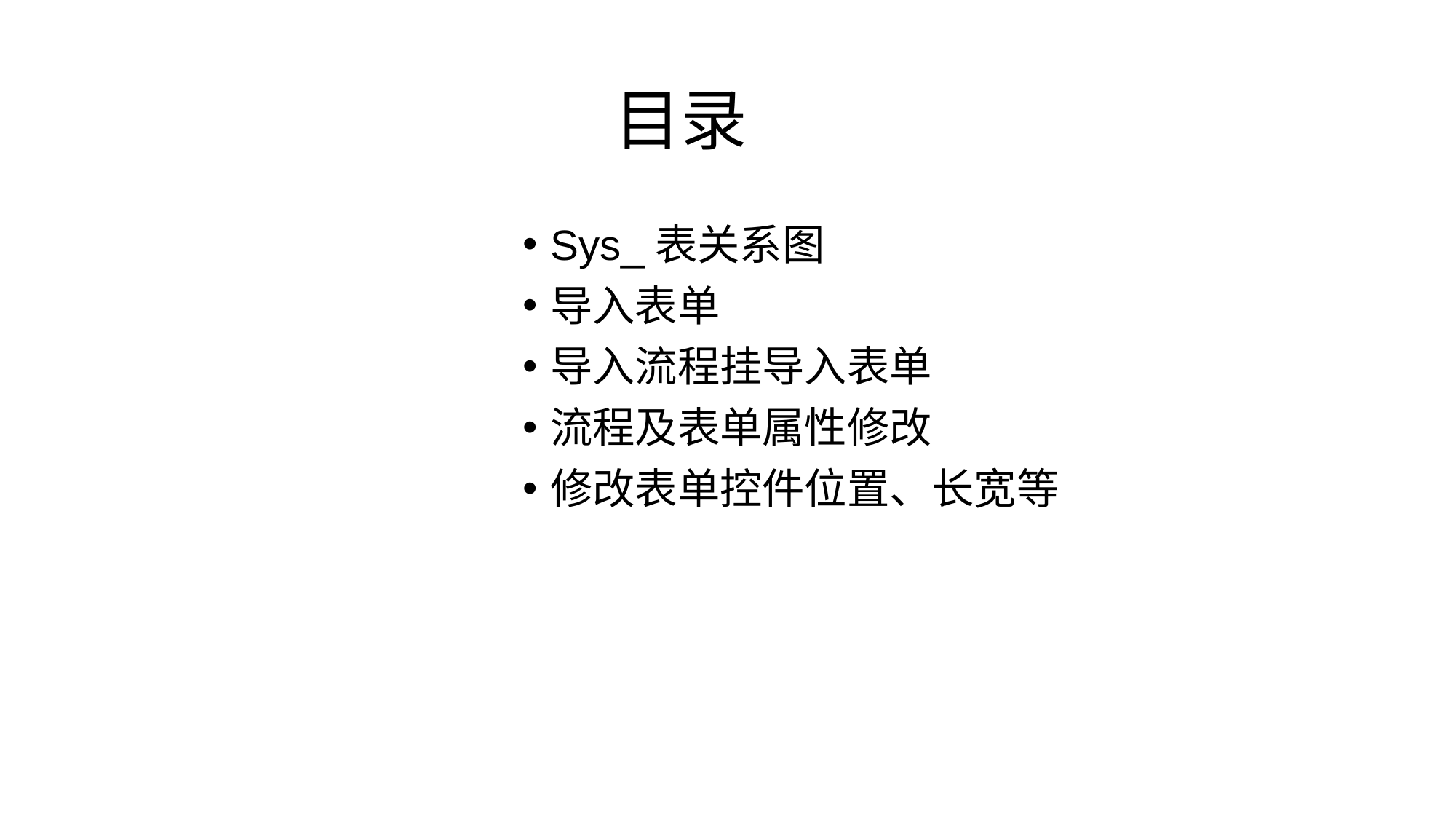

# 目录
Sys_表关系图
导入表单
导入流程挂导入表单
流程及表单属性修改
修改表单控件位置、长宽等